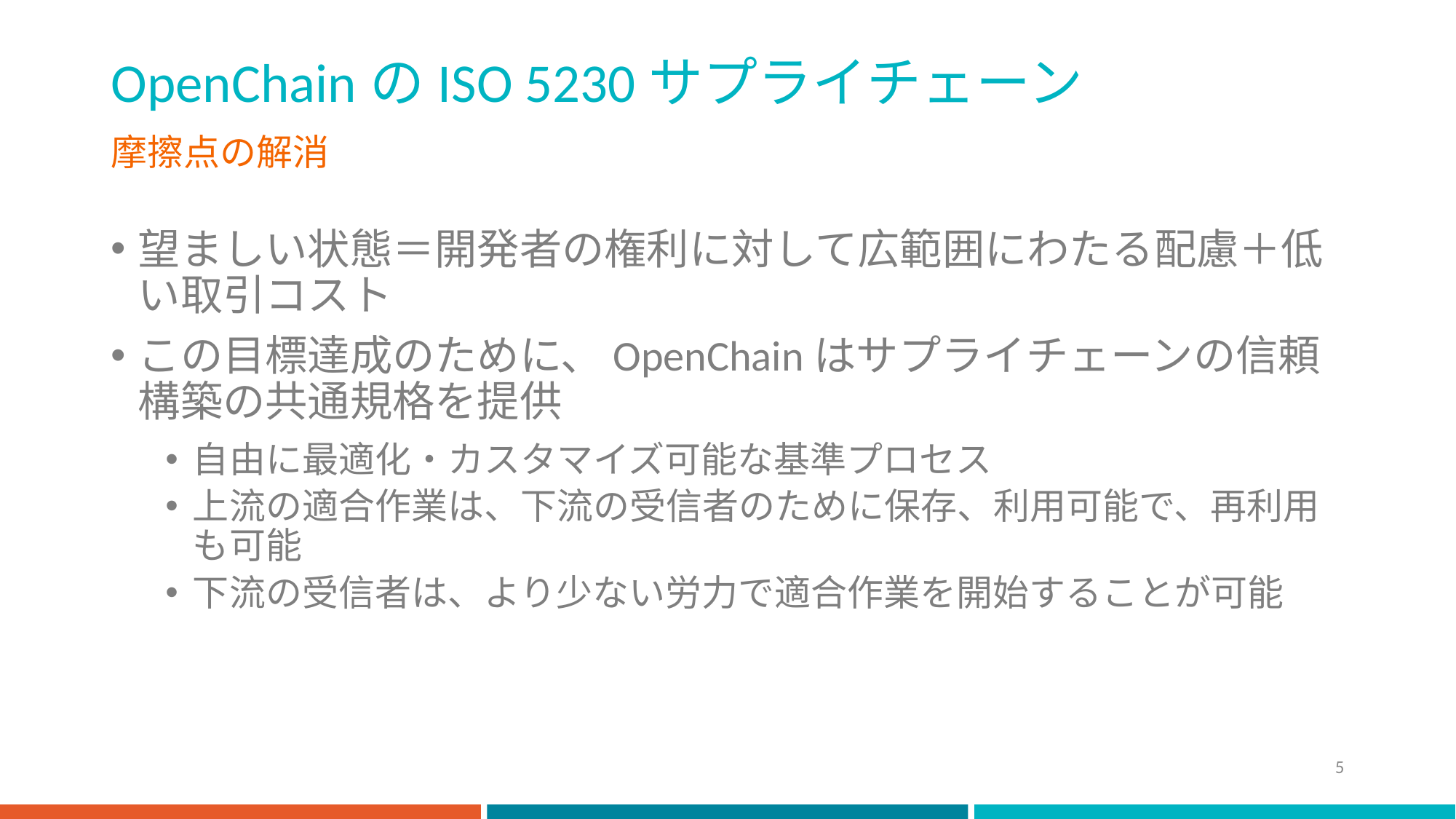

# OpenChainのISO 5230サプライチェーン
摩擦点の解消
望ましい状態＝開発者の権利に対して広範囲にわたる配慮＋低い取引コスト
この目標達成のために、OpenChainはサプライチェーンの信頼構築の共通規格を提供
自由に最適化・カスタマイズ可能な基準プロセス
上流の適合作業は、下流の受信者のために保存、利用可能で、再利用も可能
下流の受信者は、より少ない労力で適合作業を開始することが可能

5